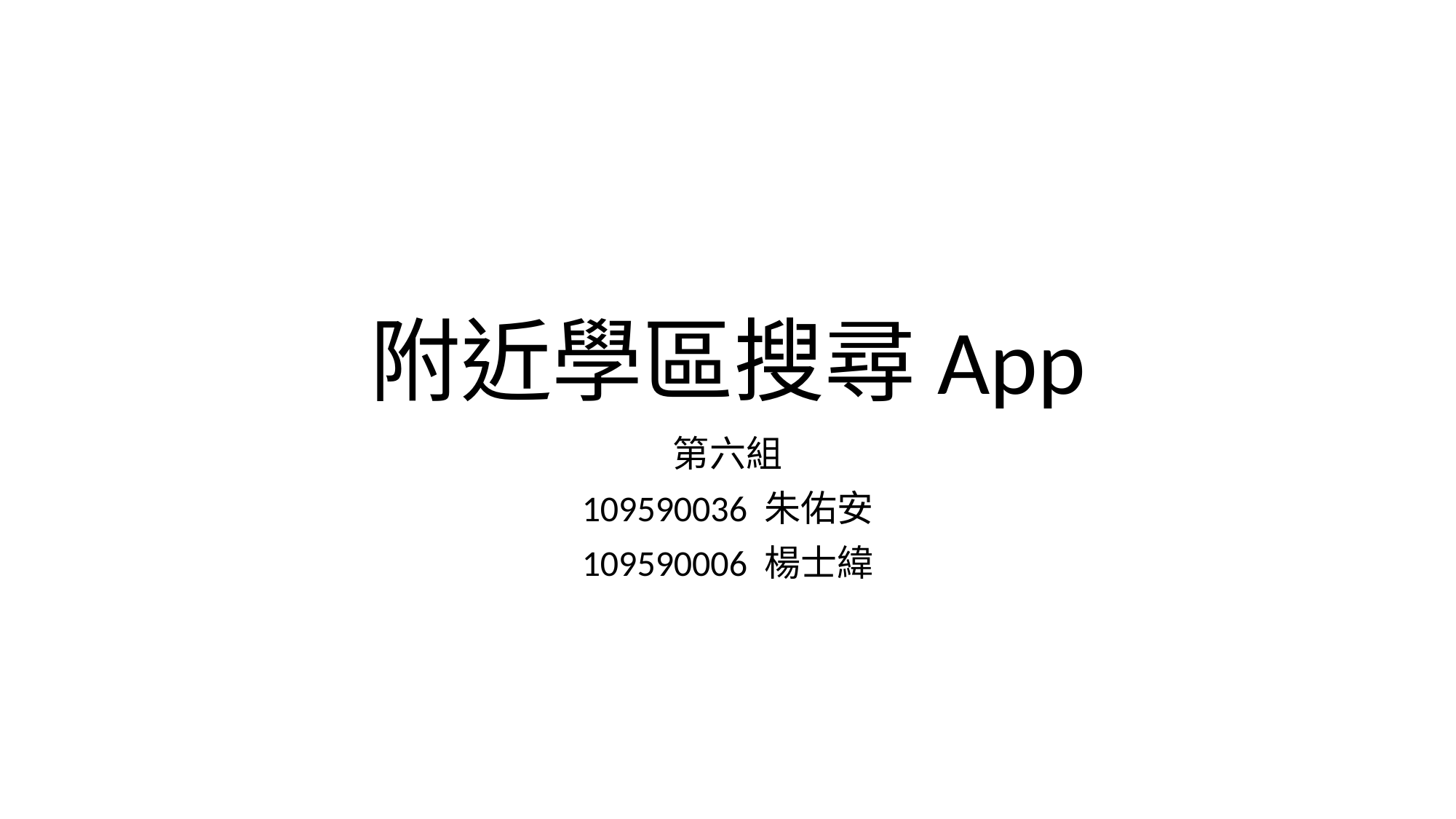

# 附近學區搜尋App
第六組
109590036 朱佑安
109590006 楊士緯